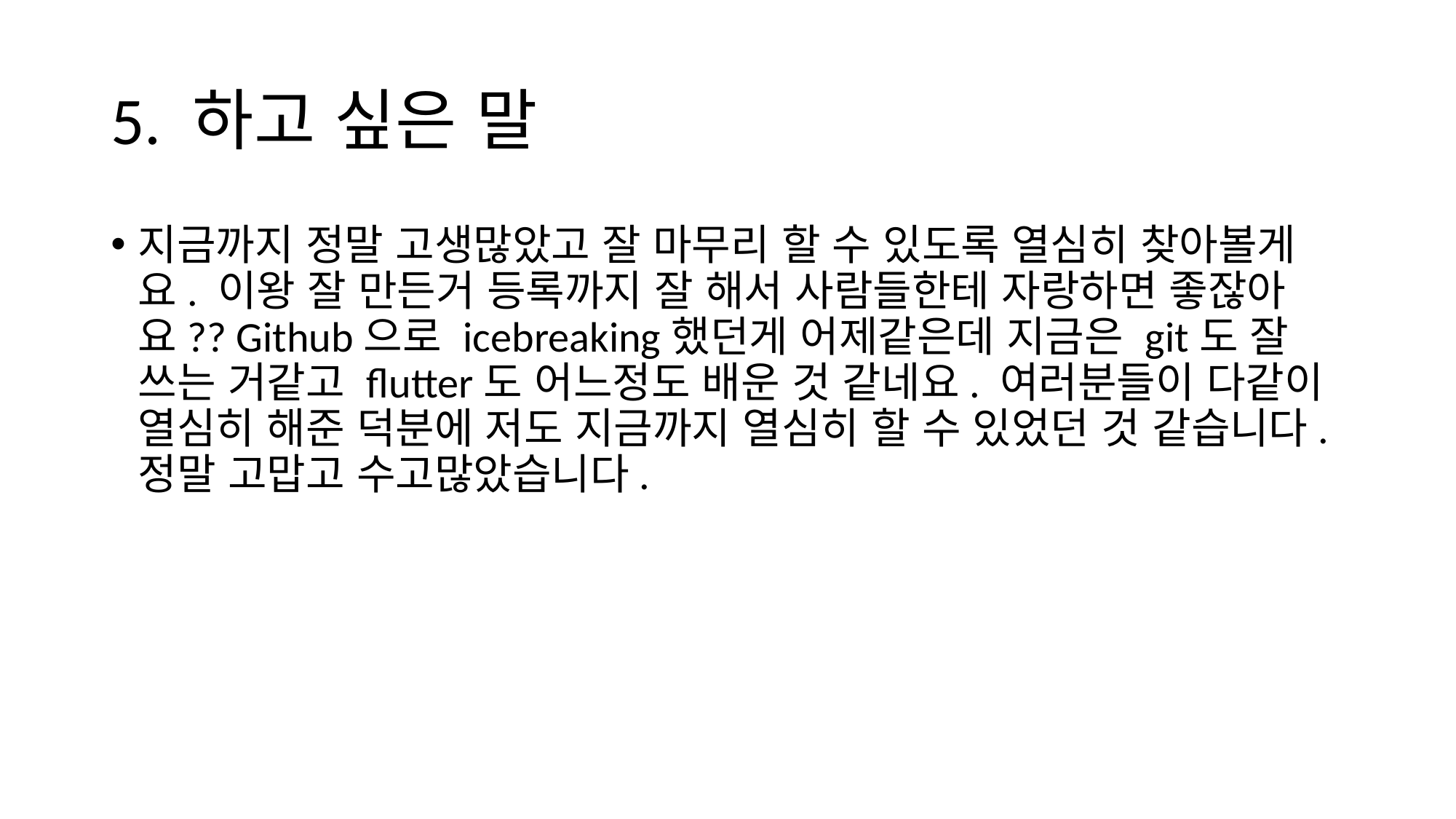

# 5. 하고 싶은 말
지금까지 정말 고생많았고 잘 마무리 할 수 있도록 열심히 찾아볼게요. 이왕 잘 만든거 등록까지 잘 해서 사람들한테 자랑하면 좋잖아요?? Github으로 icebreaking했던게 어제같은데 지금은 git도 잘 쓰는 거같고 flutter도 어느정도 배운 것 같네요. 여러분들이 다같이 열심히 해준 덕분에 저도 지금까지 열심히 할 수 있었던 것 같습니다. 정말 고맙고 수고많았습니다.